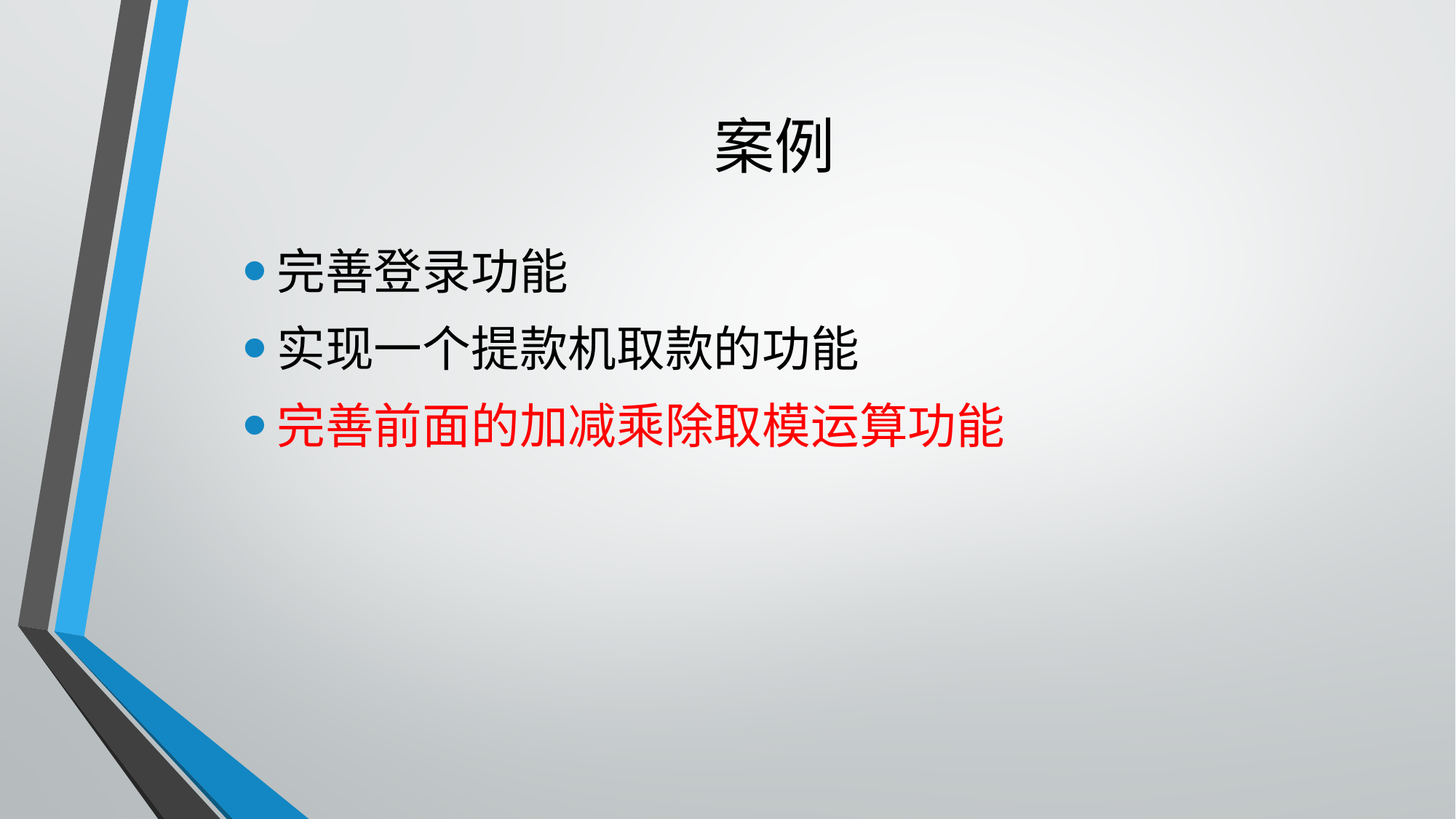

# 案例
完善登录功能
实现一个提款机取款的功能
完善前面的加减乘除取模运算功能